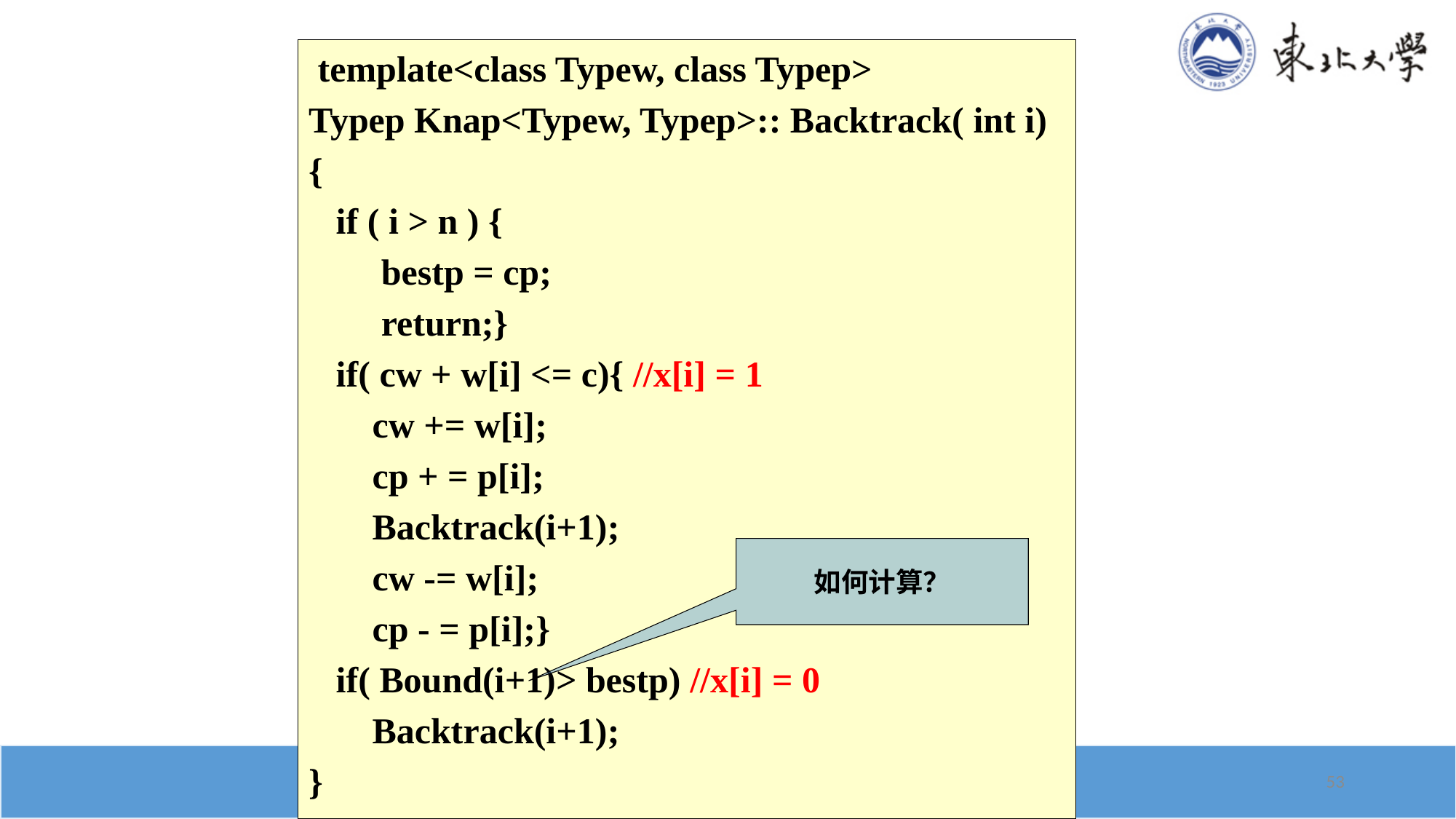

template<class Typew, class Typep>
Typep Knap<Typew, Typep>:: Backtrack( int i)
{
   if ( i > n ) {
        bestp = cp;
        return;}
   if( cw + w[i] <= c){ //x[i] = 1
       cw += w[i];
       cp + = p[i];
       Backtrack(i+1);
       cw -= w[i];
       cp - = p[i];}
   if( Bound(i+1)> bestp) //x[i] = 0
       Backtrack(i+1);
}
如何计算？
53